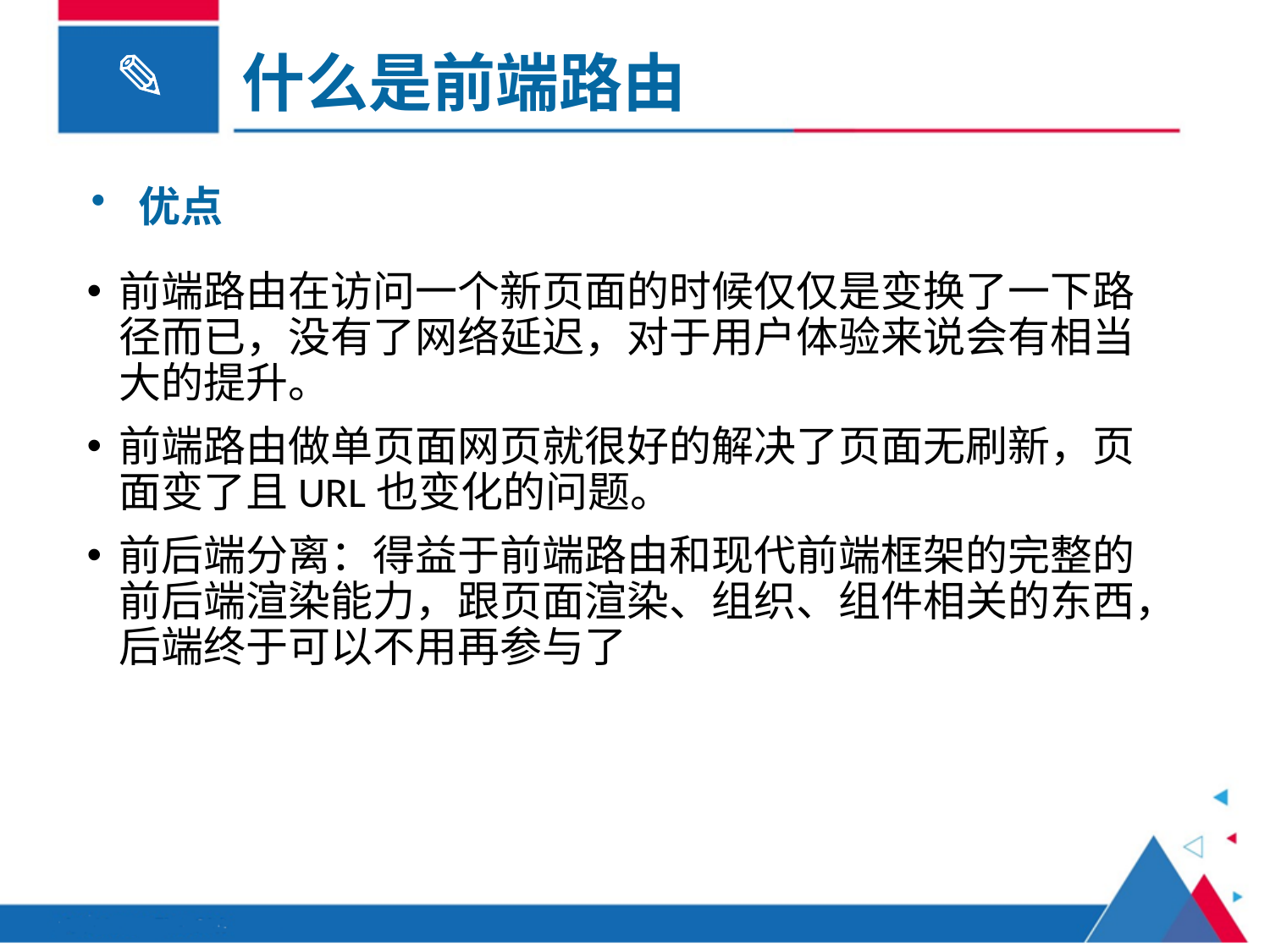

什么是前端路由
优点
前端路由在访问一个新页面的时候仅仅是变换了一下路径而已，没有了网络延迟，对于用户体验来说会有相当大的提升。
前端路由做单页面网页就很好的解决了页面无刷新，页面变了且URL也变化的问题。
前后端分离：得益于前端路由和现代前端框架的完整的前后端渲染能力，跟页面渲染、组织、组件相关的东西，后端终于可以不用再参与了